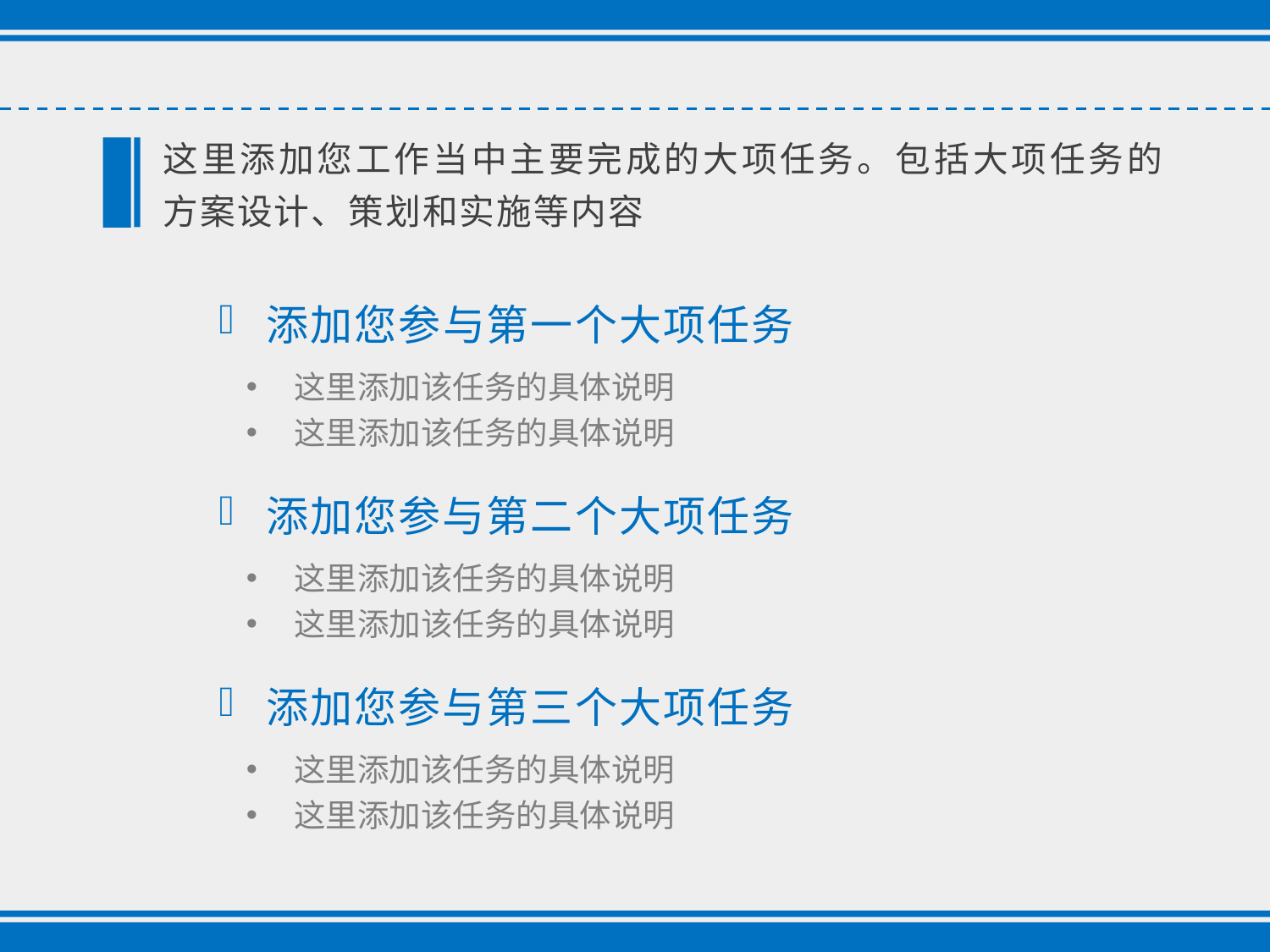

这里添加您工作当中主要完成的大项任务。包括大项任务的方案设计、策划和实施等内容

添加您参与第一个大项任务
这里添加该任务的具体说明
这里添加该任务的具体说明
添加您参与第二个大项任务
这里添加该任务的具体说明
这里添加该任务的具体说明
添加您参与第三个大项任务
这里添加该任务的具体说明
这里添加该任务的具体说明